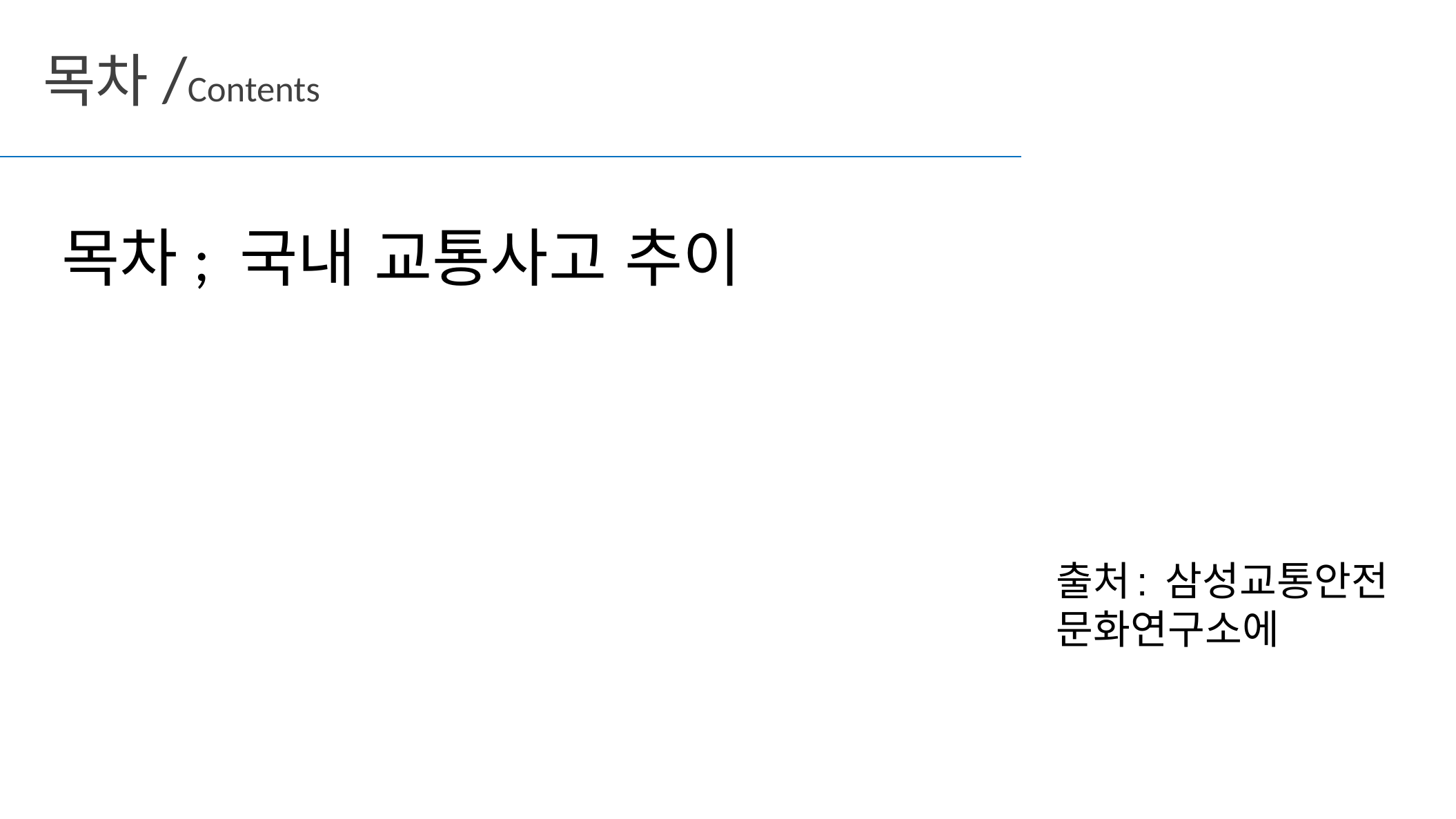

목차/Contents
# 목차; 국내 교통사고 추이
출처: 삼성교통안전 문화연구소에